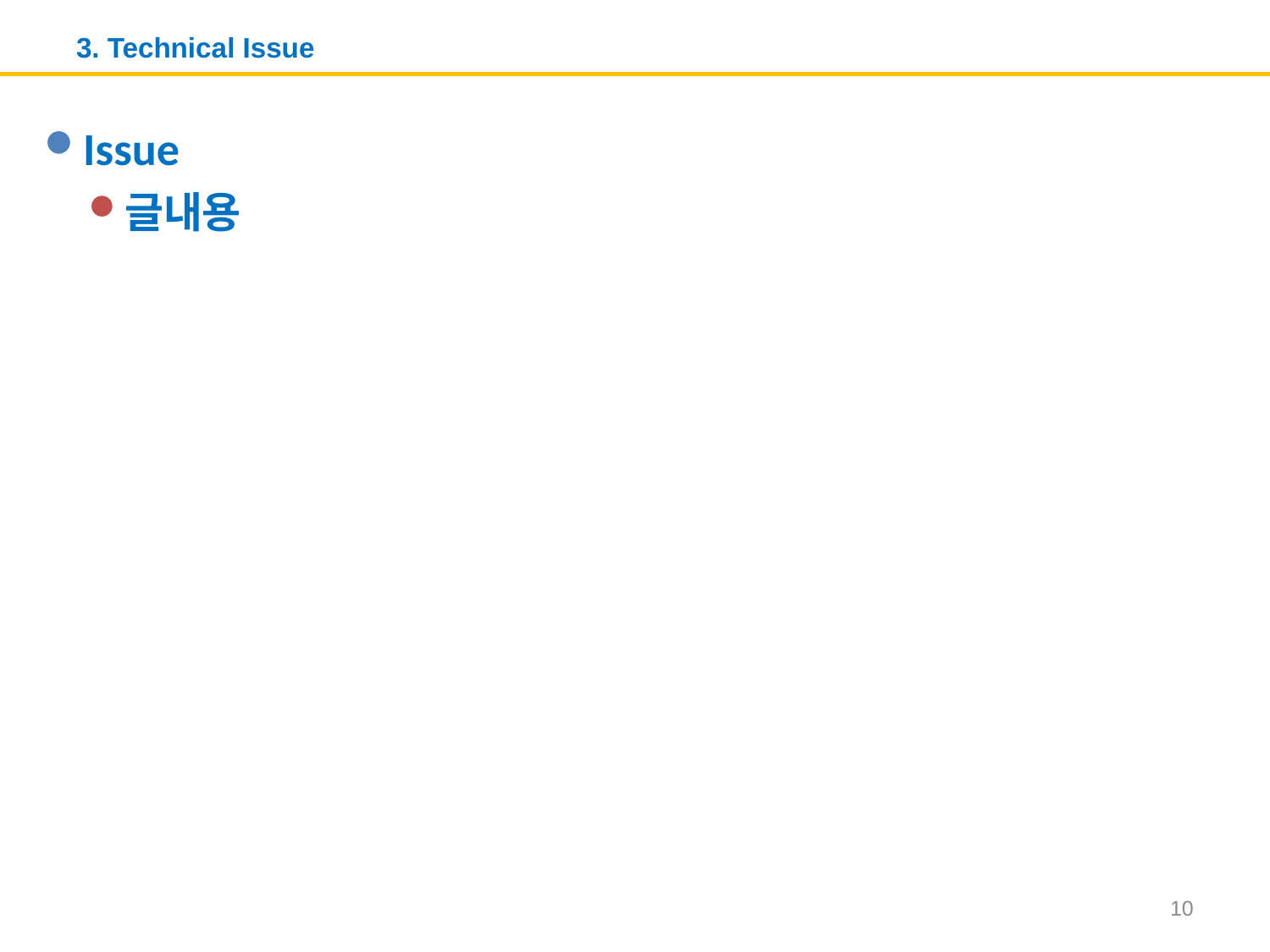

# 3. Technical Issue
Issue
글내용

10